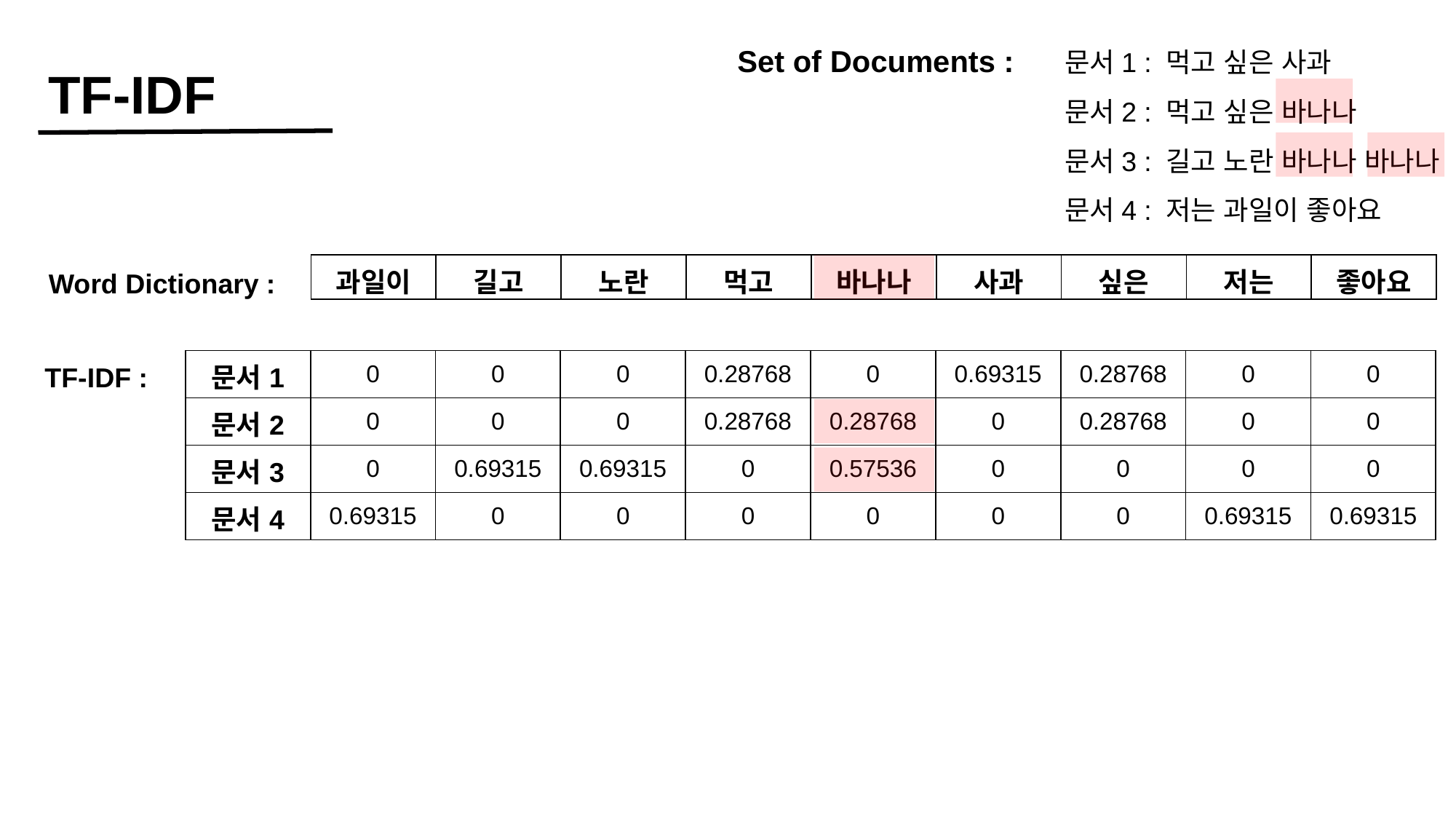

Set of Documents : 	문서1 : 먹고 싶은 사과
			문서2 : 먹고 싶은 바나나
			문서3 : 길고 노란 바나나 바나나
			문서4 : 저는 과일이 좋아요
TF-IDF

Word Dictionary :
|  | 과일이 | 길고 | 노란 | 먹고 | 바나나 | 사과 | 싶은 | 저는 | 좋아요 |
| --- | --- | --- | --- | --- | --- | --- | --- | --- | --- |

TF-IDF :
| 문서1 | 0 | 0 | 0 | 0.28768 | 0 | 0.69315 | 0.28768 | 0 | 0 |
| --- | --- | --- | --- | --- | --- | --- | --- | --- | --- |
| 문서2 | 0 | 0 | 0 | 0.28768 | 0.28768 | 0 | 0.28768 | 0 | 0 |
| 문서3 | 0 | 0.69315 | 0.69315 | 0 | 0.57536 | 0 | 0 | 0 | 0 |
| 문서4 | 0.69315 | 0 | 0 | 0 | 0 | 0 | 0 | 0.69315 | 0.69315 |